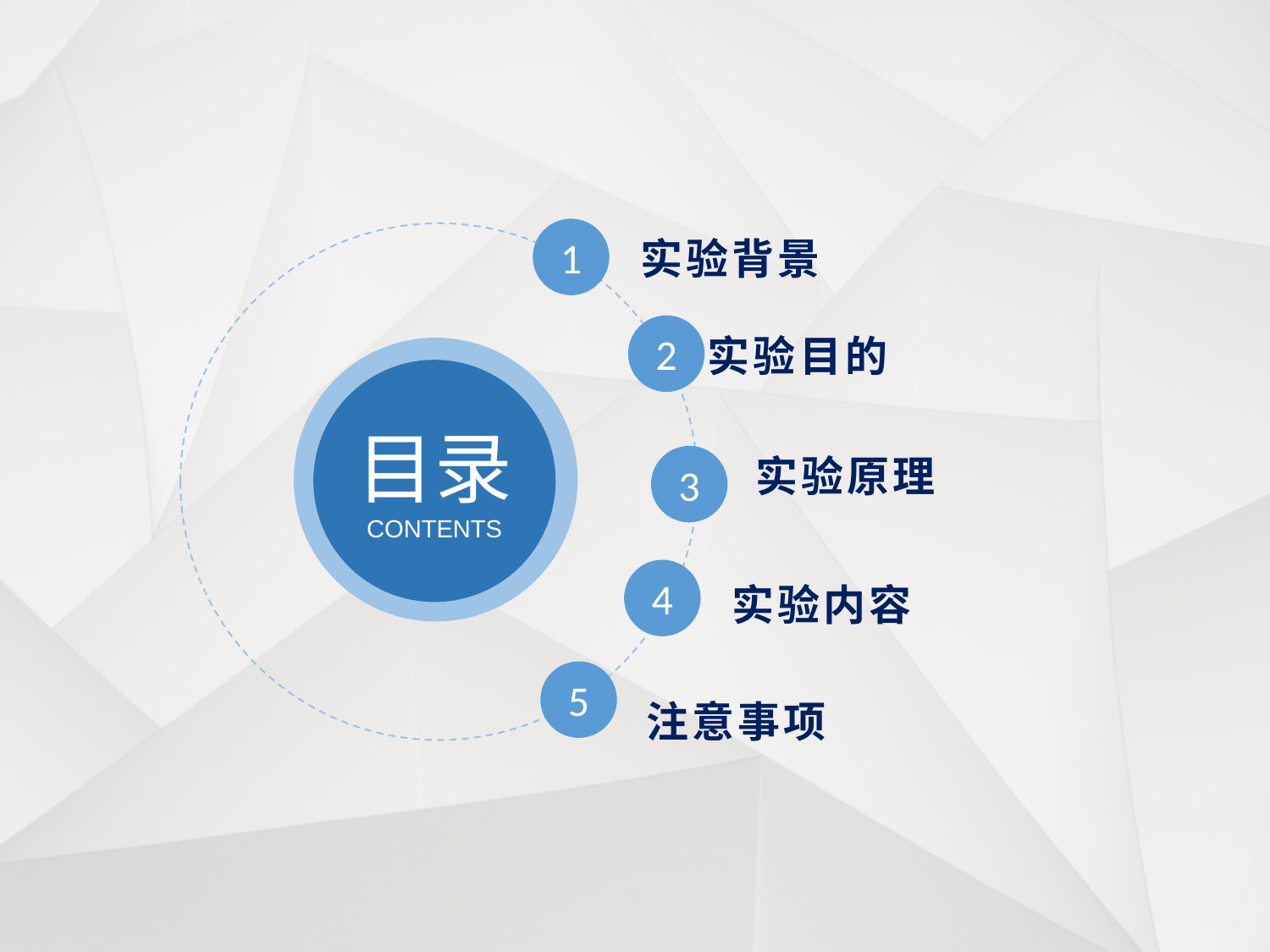

实验背景
1

实验目的
2

目录
CONTENTS
实验原理
3
实验内容
4
5
注意事项